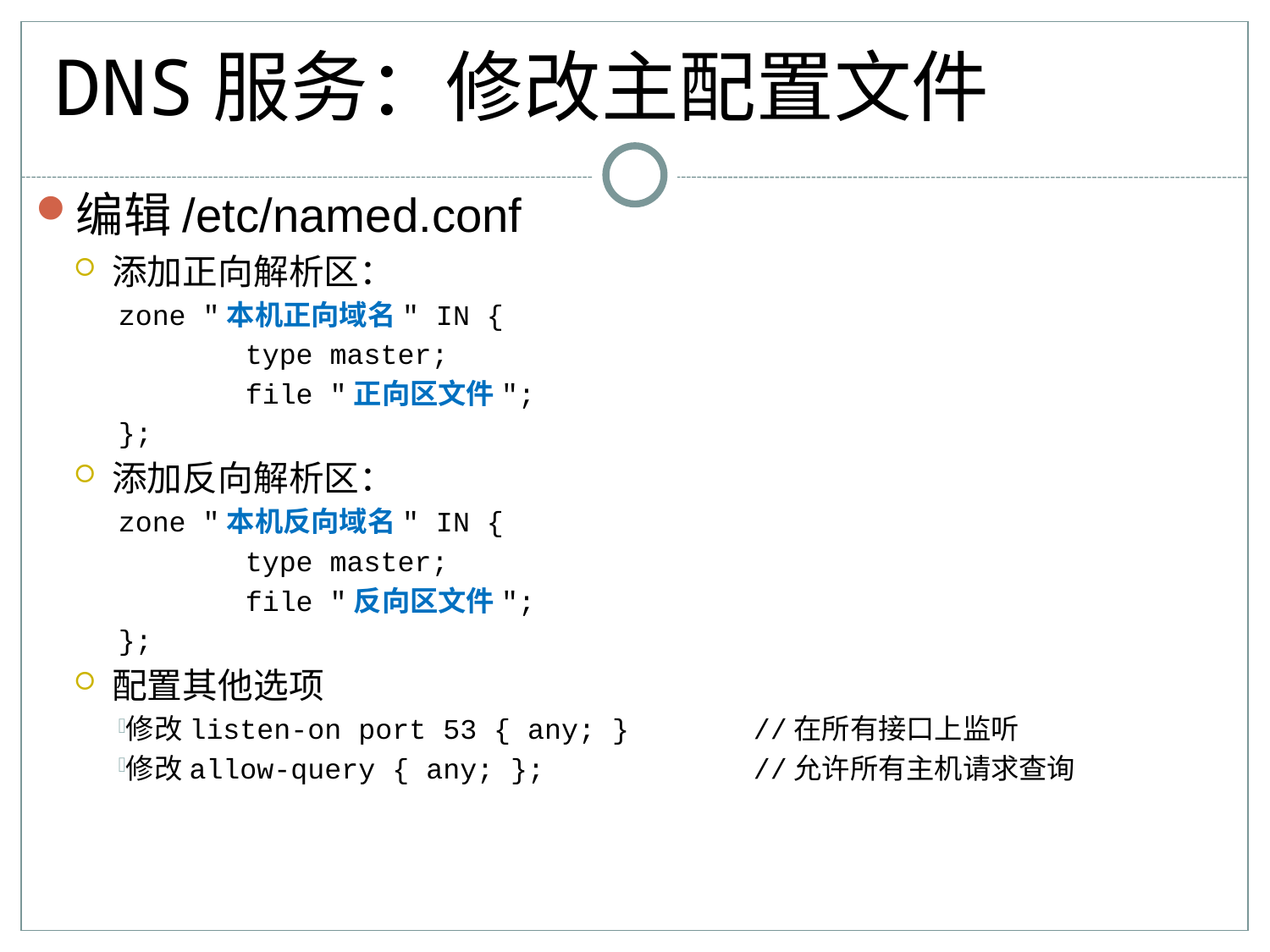

# DNS服务：修改主配置文件
编辑/etc/named.conf
添加正向解析区：
zone "本机正向域名" IN {
	type master;
	file "正向区文件";
};
添加反向解析区：
zone "本机反向域名" IN {
	type master;
	file "反向区文件";
};
配置其他选项
修改listen-on port 53 { any; }	//在所有接口上监听
修改allow-query { any; };		//允许所有主机请求查询